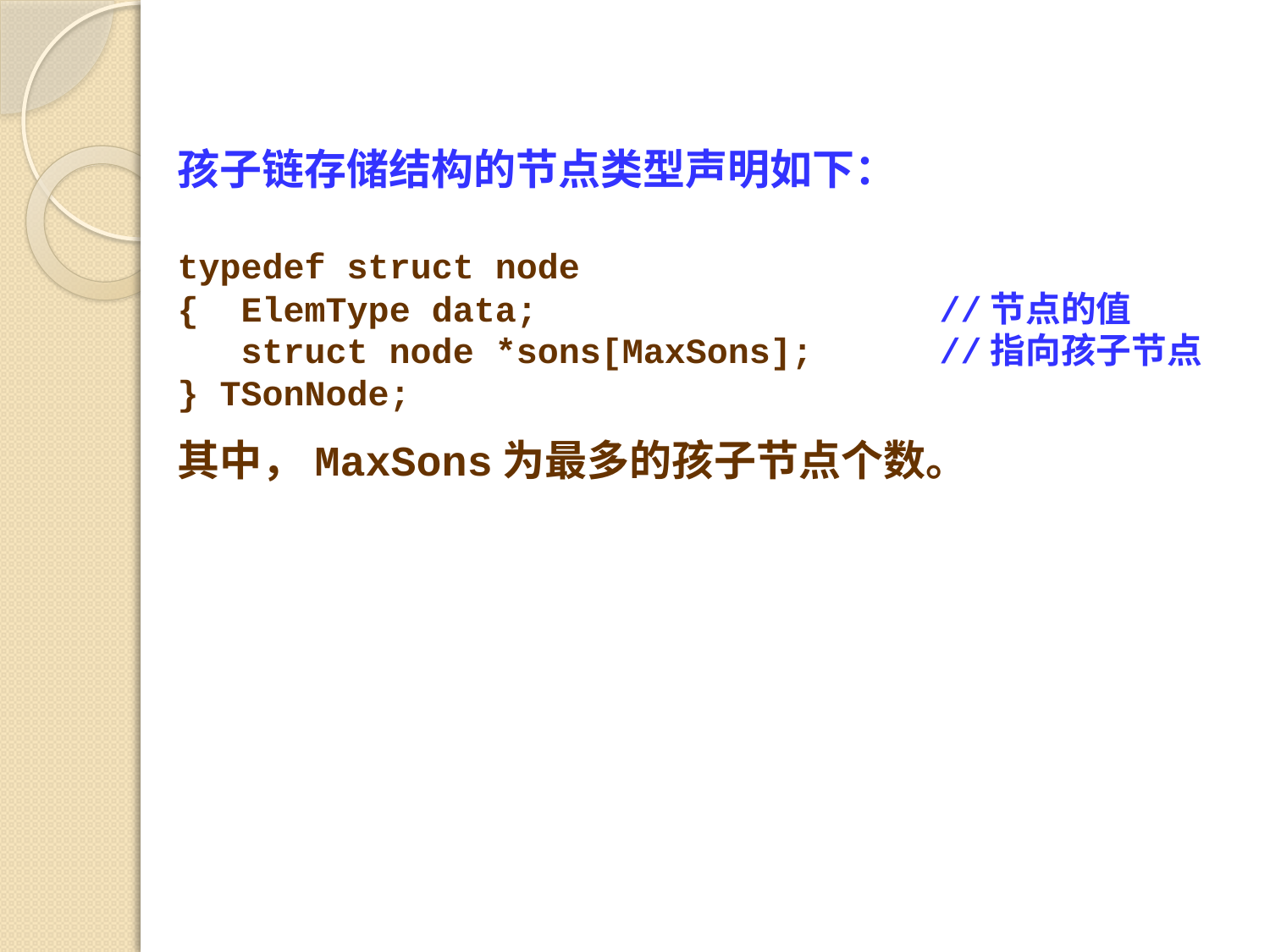

孩子链存储结构的节点类型声明如下：

typedef struct node
{  ElemType data;		      	//节点的值
   struct node *sons[MaxSons];	//指向孩子节点
} TSonNode;
其中，MaxSons为最多的孩子节点个数。